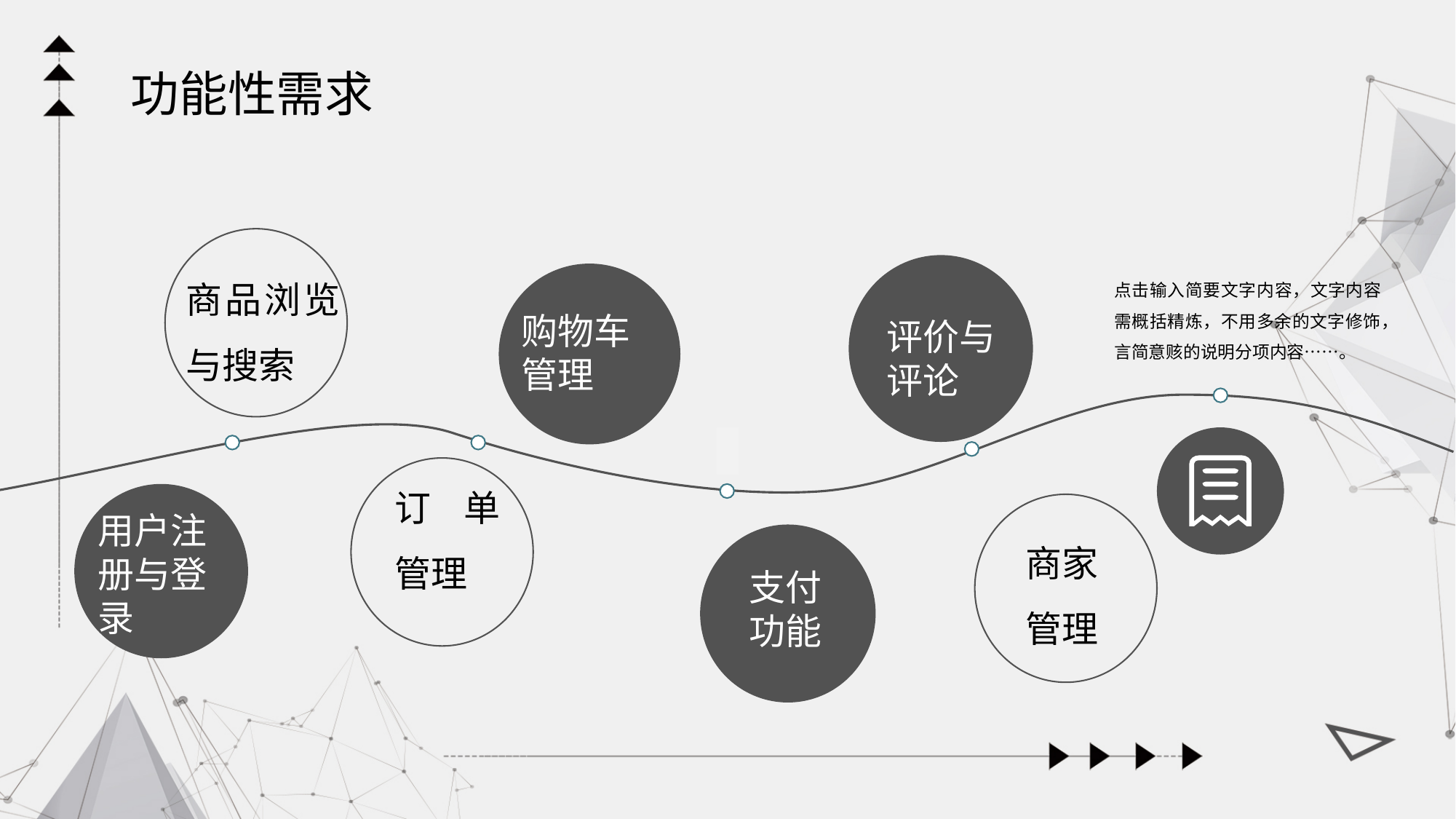

功能性需求

商品浏览与搜索

点击输入简要文字内容，文字内容需概括精炼，不用多余的文字修饰，言简意赅的说明分项内容……。

购物车管理
评价与评论

订单管理

用户注册与登录
商家
管理

支付
功能